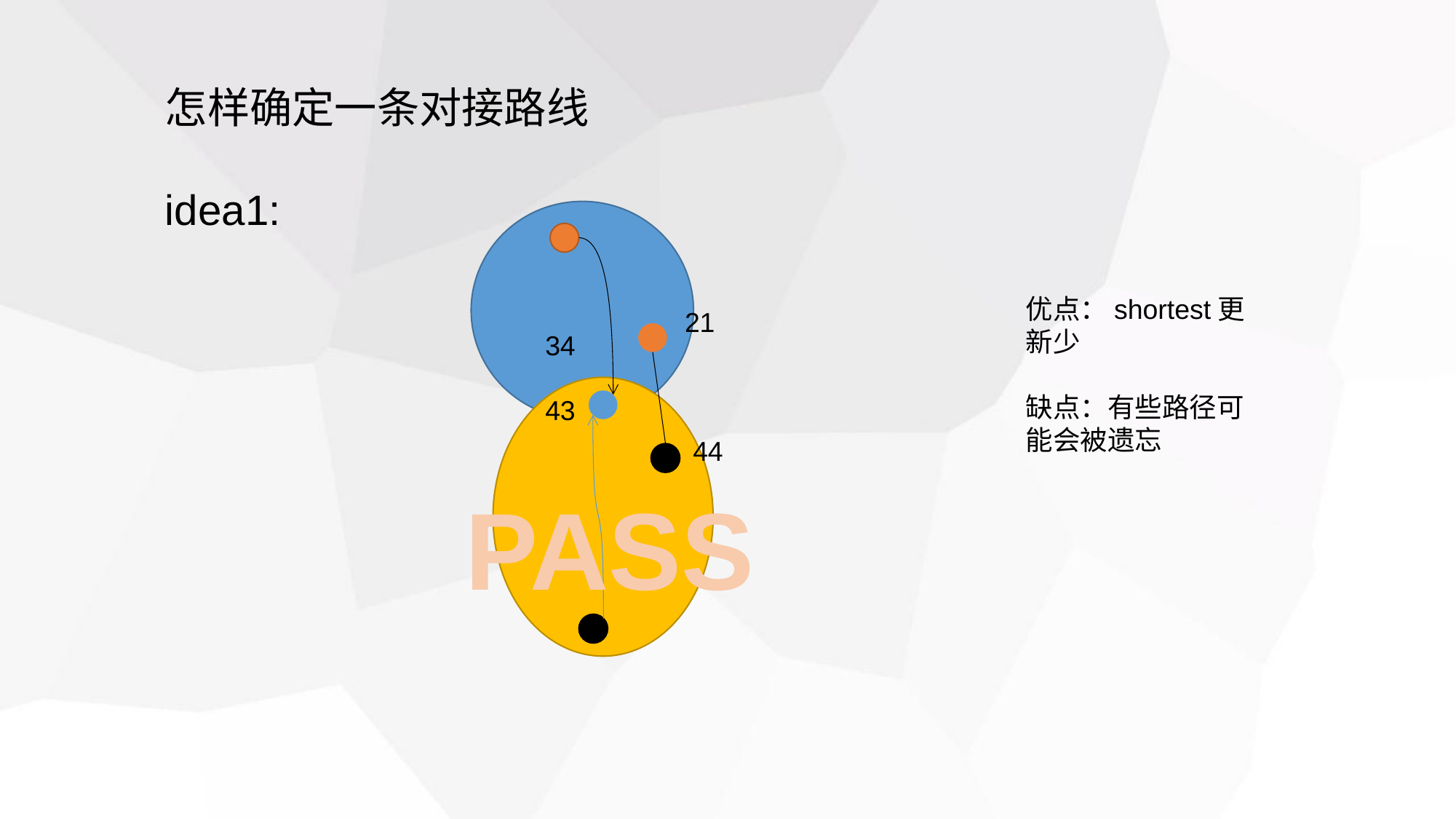

怎样确定一条对接路线

idea1:

优点：shortest更新少

缺点：有些路径可能会被遗忘
21
34

43

44

PASS